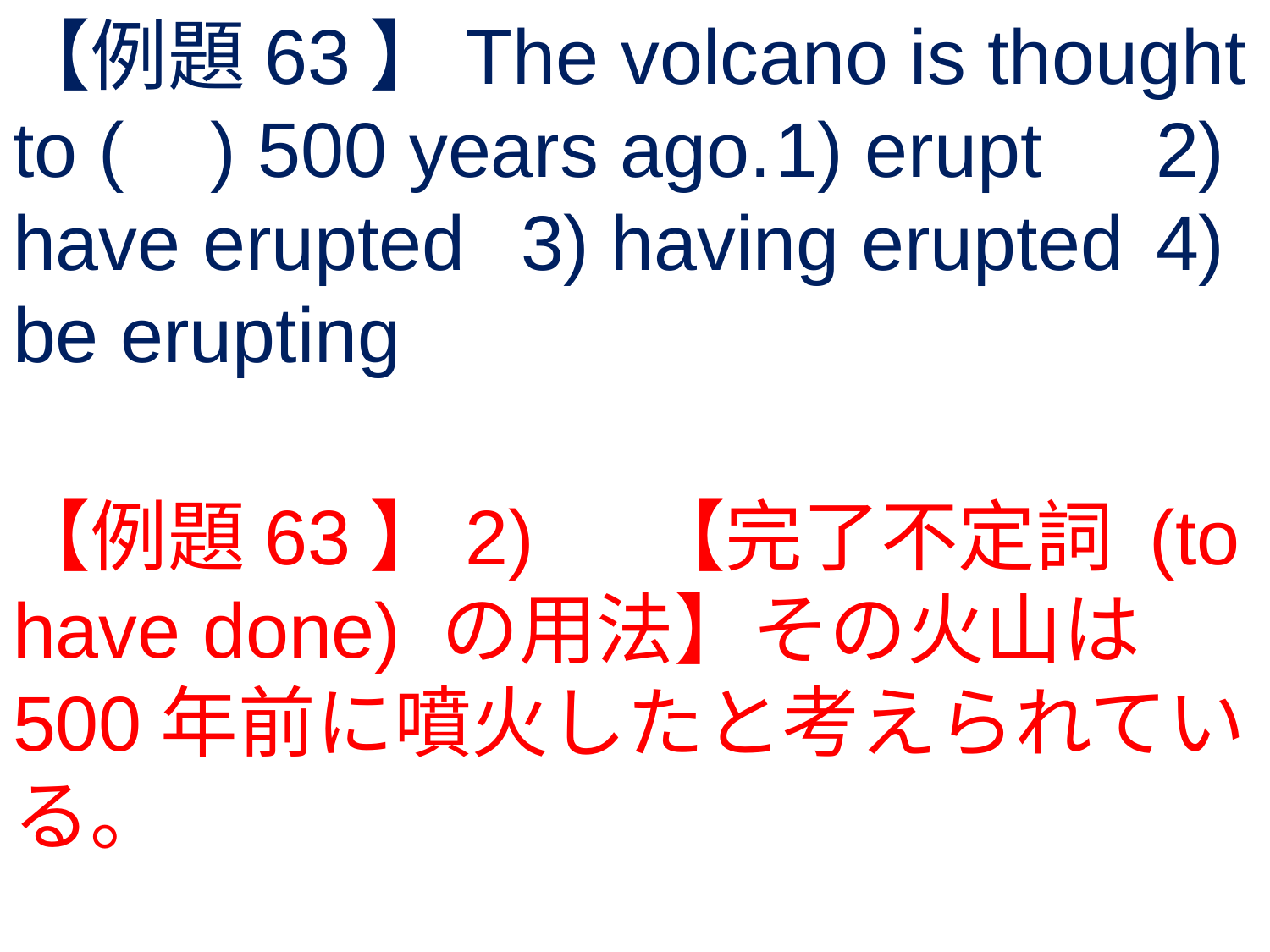

# 【例題63】The volcano is thought to (    ) 500 years ago.	1) erupt	2) have erupted	3) having erupted	4) be erupting
【例題63】2) 	【完了不定詞 (to have done) の用法】その火山は500年前に噴火したと考えられている。